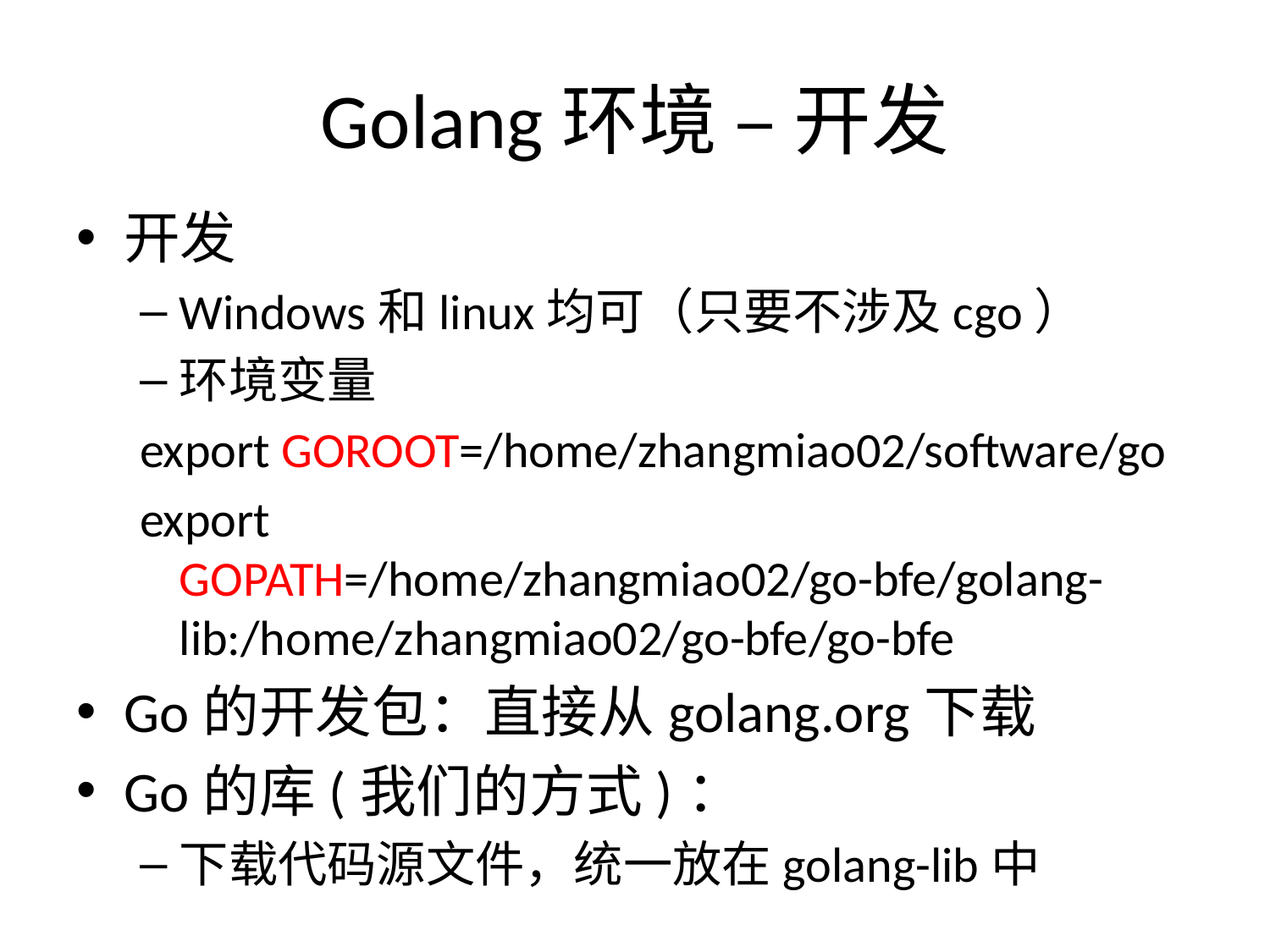

# Golang环境 – 开发
开发
Windows和linux均可（只要不涉及cgo）
环境变量
export GOROOT=/home/zhangmiao02/software/go
export GOPATH=/home/zhangmiao02/go-bfe/golang-lib:/home/zhangmiao02/go-bfe/go-bfe
Go的开发包：直接从golang.org下载
Go的库(我们的方式)：
下载代码源文件，统一放在golang-lib中